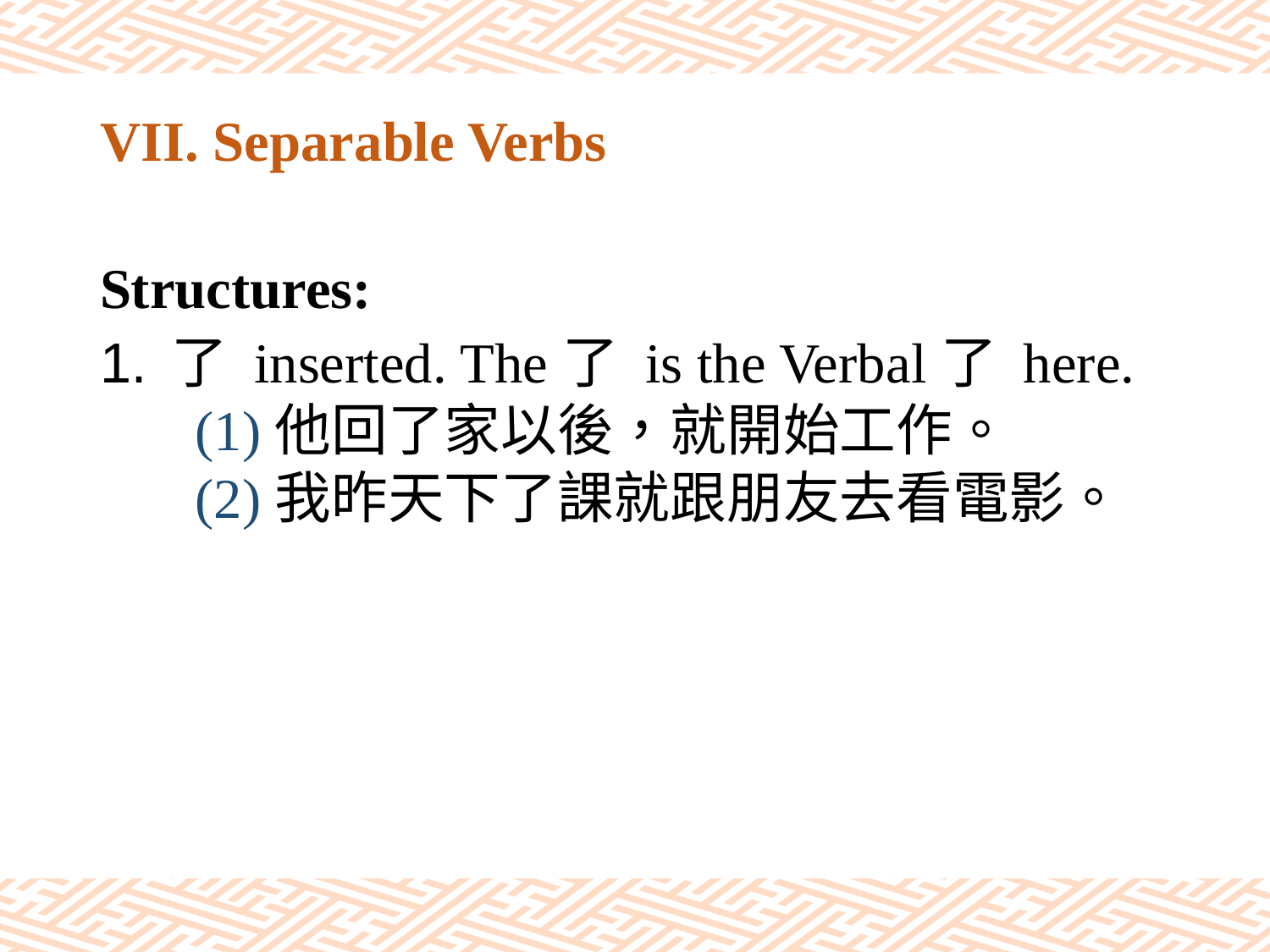

# VII. Separable Verbs
Structures:
了 inserted. The了 is the Verbal了 here.
(1)他回了家以後，就開始工作。
(2)我昨天下了課就跟朋友去看電影。